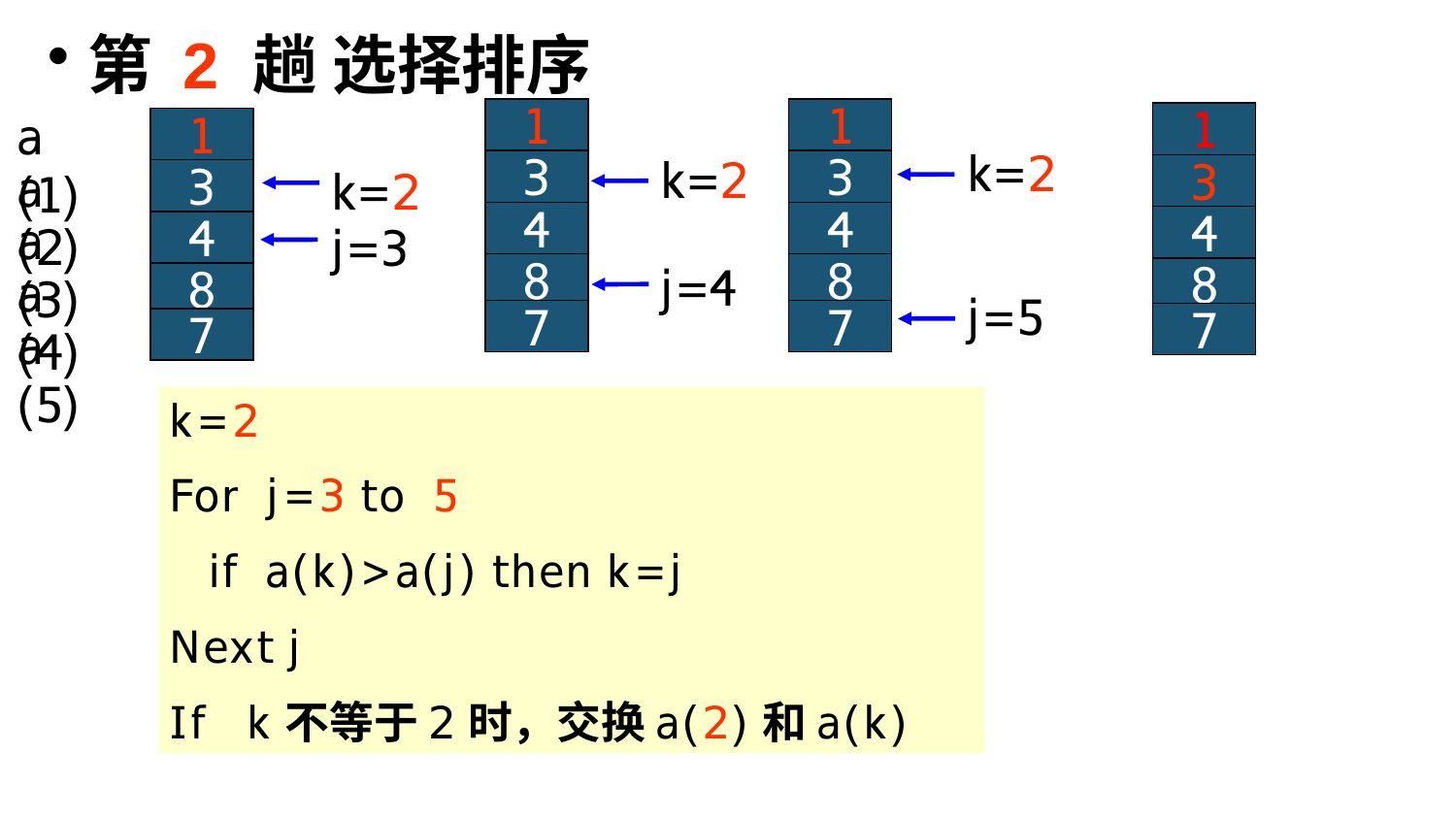

第 2 趟 选择排序
a (1)
1
a (2)
3
a (3)
4
a (4)
8
a (5)
7
1
k=2

3
4
j=4
8

7
1
k=2

3
4
8
j=5
7

1
3
4
8
7
k=2

j=3

k=2
For  j=3 to  5
   if  a(k)>a(j) then k=j
Next j
If   k不等于2时，交换a(2)和a(k)